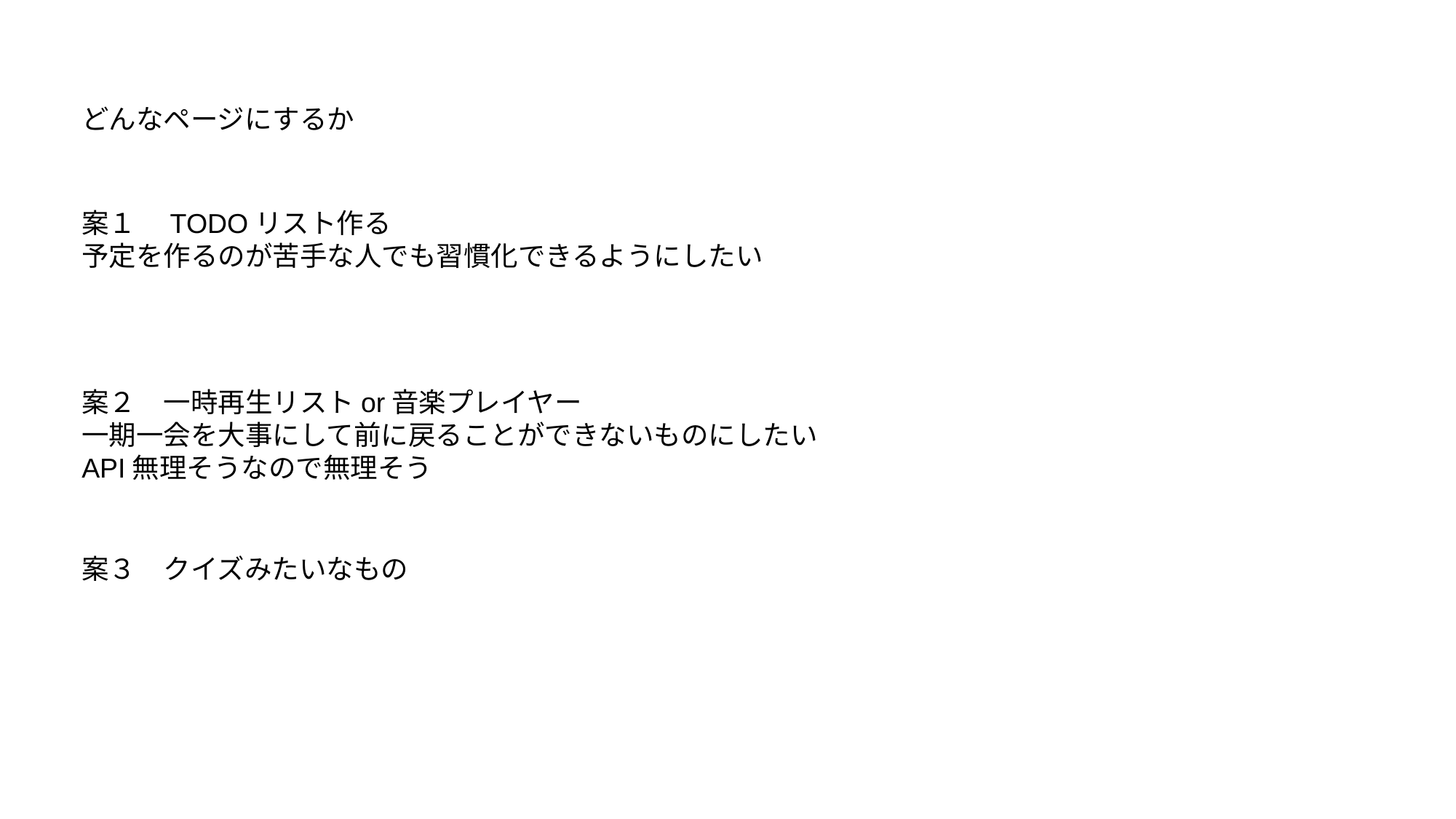

どんなページにするか
案１　TODOリスト作る
予定を作るのが苦手な人でも習慣化できるようにしたい

案２　一時再生リストor音楽プレイヤー
一期一会を大事にして前に戻ることができないものにしたい
API無理そうなので無理そう

案３　クイズみたいなもの